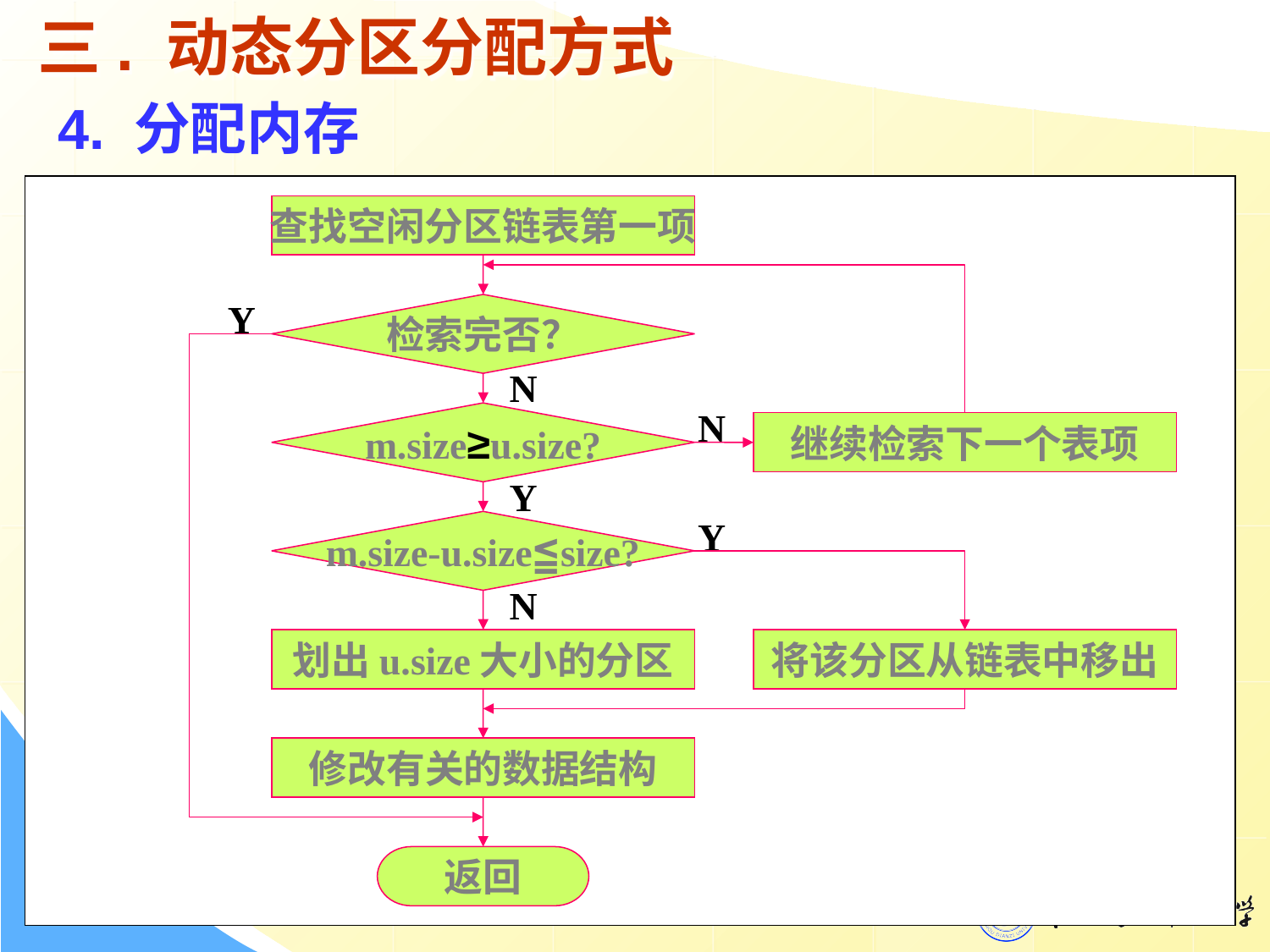

# 三. 动态分区分配方式
4. 分配内存

查找空闲分区链表第一项

Y
检索完否？

N

N
m.size≥u.size?
继续检索下一个表项

Y

Y
m.size-u.size≦size?

N

划出u.size大小的分区
将该分区从链表中移出

修改有关的数据结构

返回